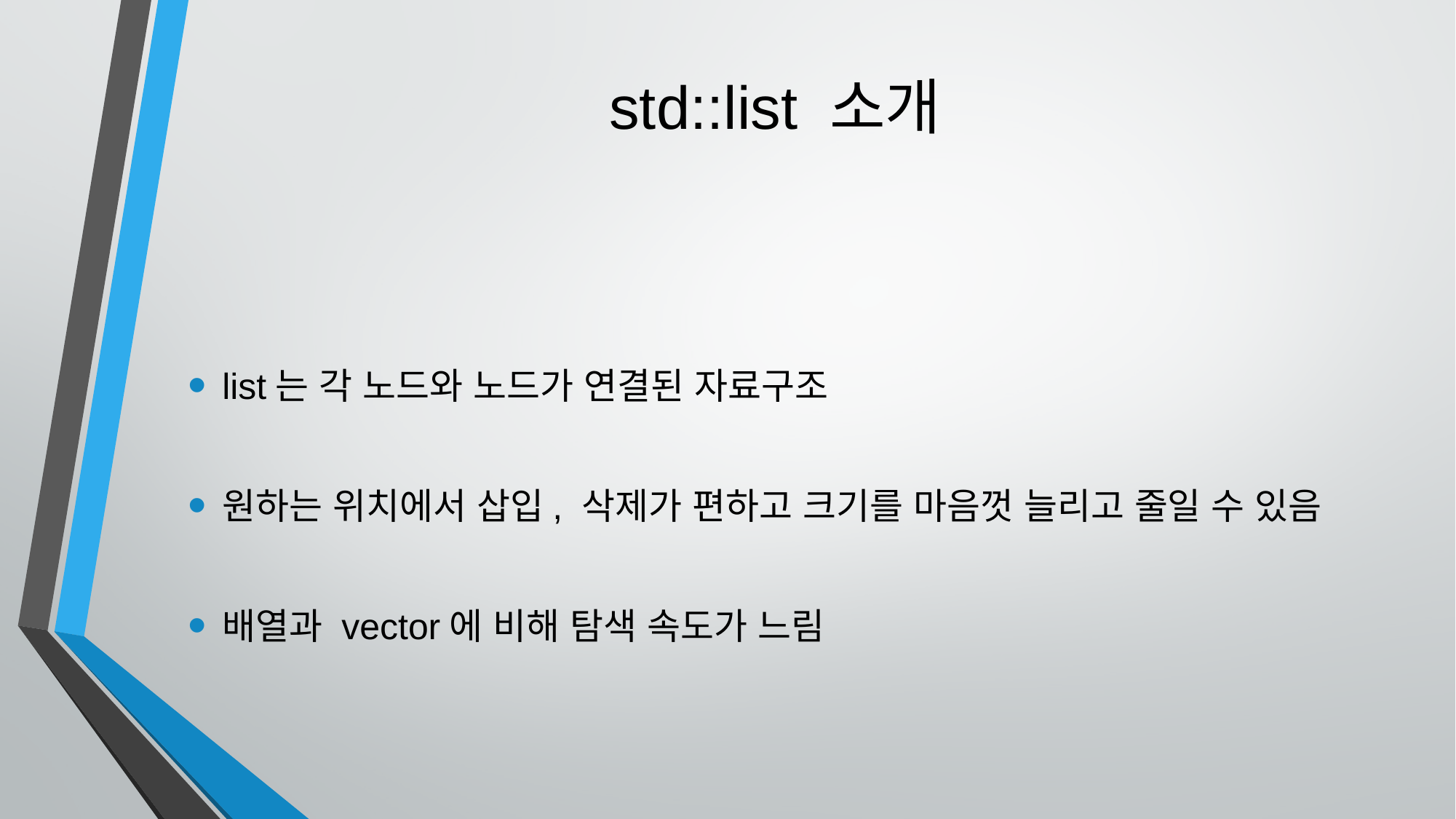

# std::list 소개
list는 각 노드와 노드가 연결된 자료구조

원하는 위치에서 삽입, 삭제가 편하고 크기를 마음껏 늘리고 줄일 수 있음

배열과 vector에 비해 탐색 속도가 느림